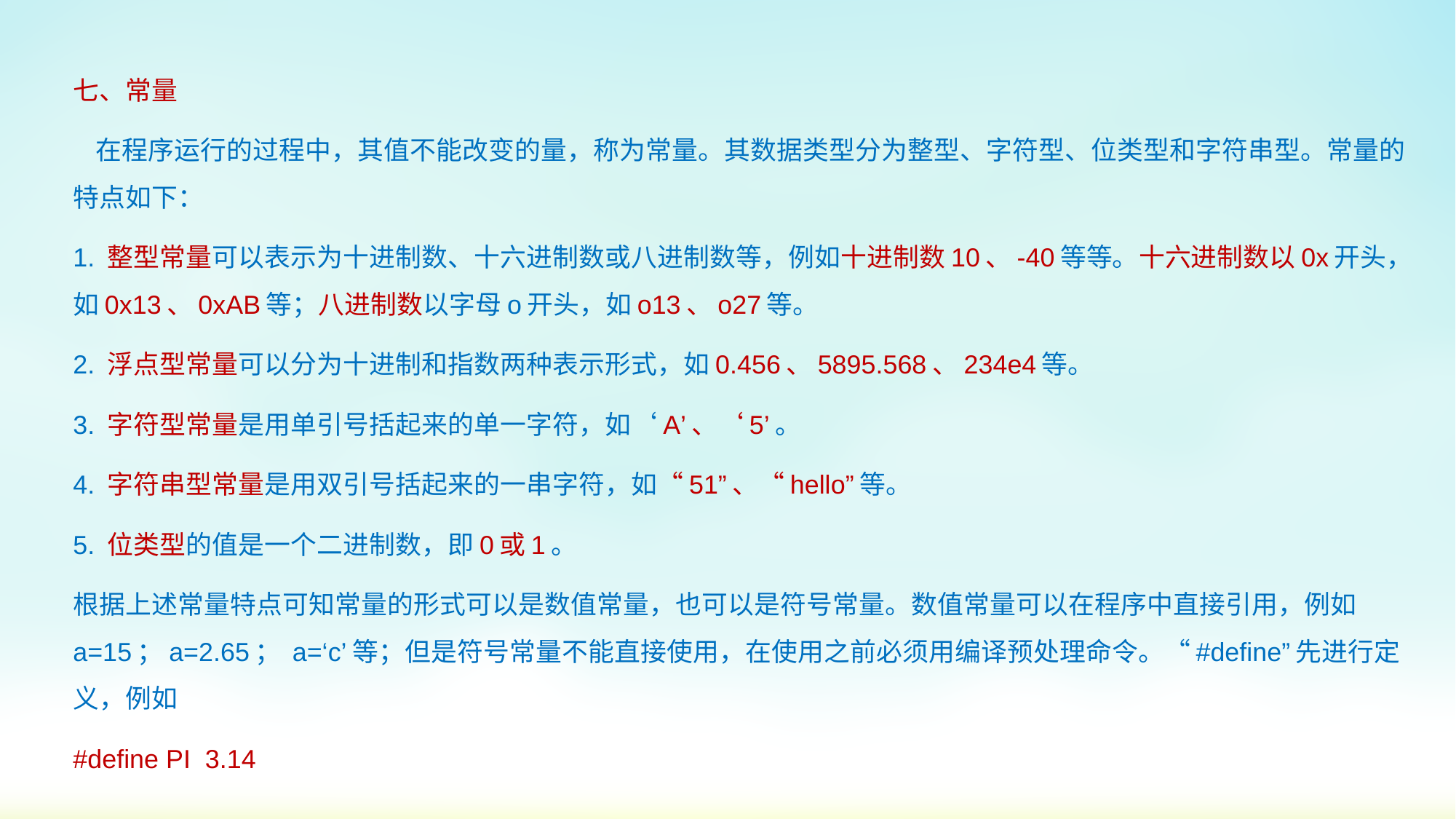

七、常量
   在程序运行的过程中，其值不能改变的量，称为常量。其数据类型分为整型、字符型、位类型和字符串型。常量的特点如下：
1. 整型常量可以表示为十进制数、十六进制数或八进制数等，例如十进制数10、-40等等。十六进制数以0x开头，如0x13、0xAB等；八进制数以字母o开头，如o13、o27等。
2. 浮点型常量可以分为十进制和指数两种表示形式，如0.456、5895.568、234e4等。
3. 字符型常量是用单引号括起来的单一字符，如‘A’、‘5’。
4. 字符串型常量是用双引号括起来的一串字符，如“51”、“hello”等。
5. 位类型的值是一个二进制数，即0或1。
根据上述常量特点可知常量的形式可以是数值常量，也可以是符号常量。数值常量可以在程序中直接引用，例如a=15；a=2.65； a=‘c’等；但是符号常量不能直接使用，在使用之前必须用编译预处理命令。“#define”先进行定义，例如
#define PI  3.14